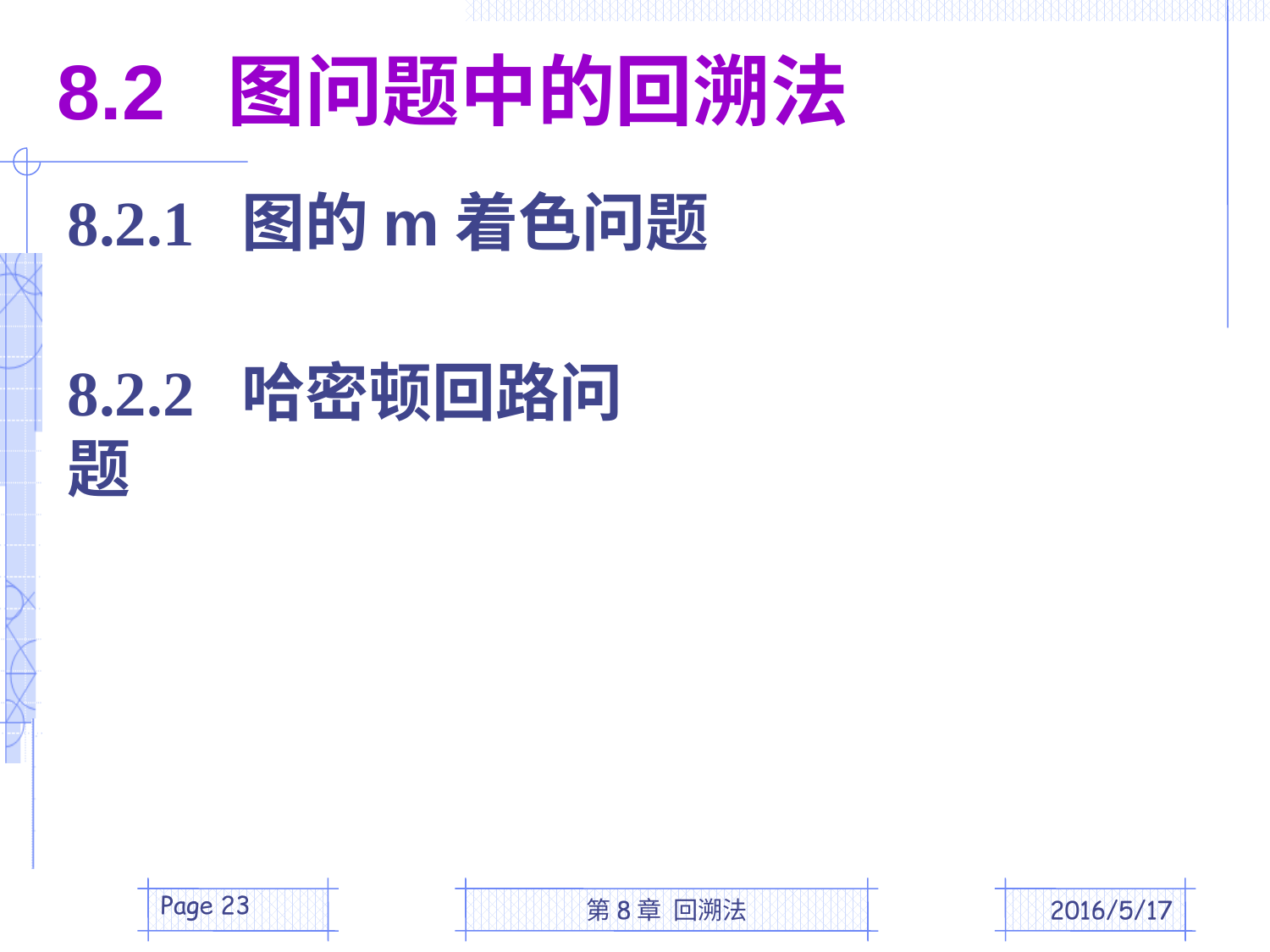

8.2  图问题中的回溯法
8.2.1  图的m着色问题
8.2.2  哈密顿回路问题
Page 23
第8章  回溯法
2016/5/17